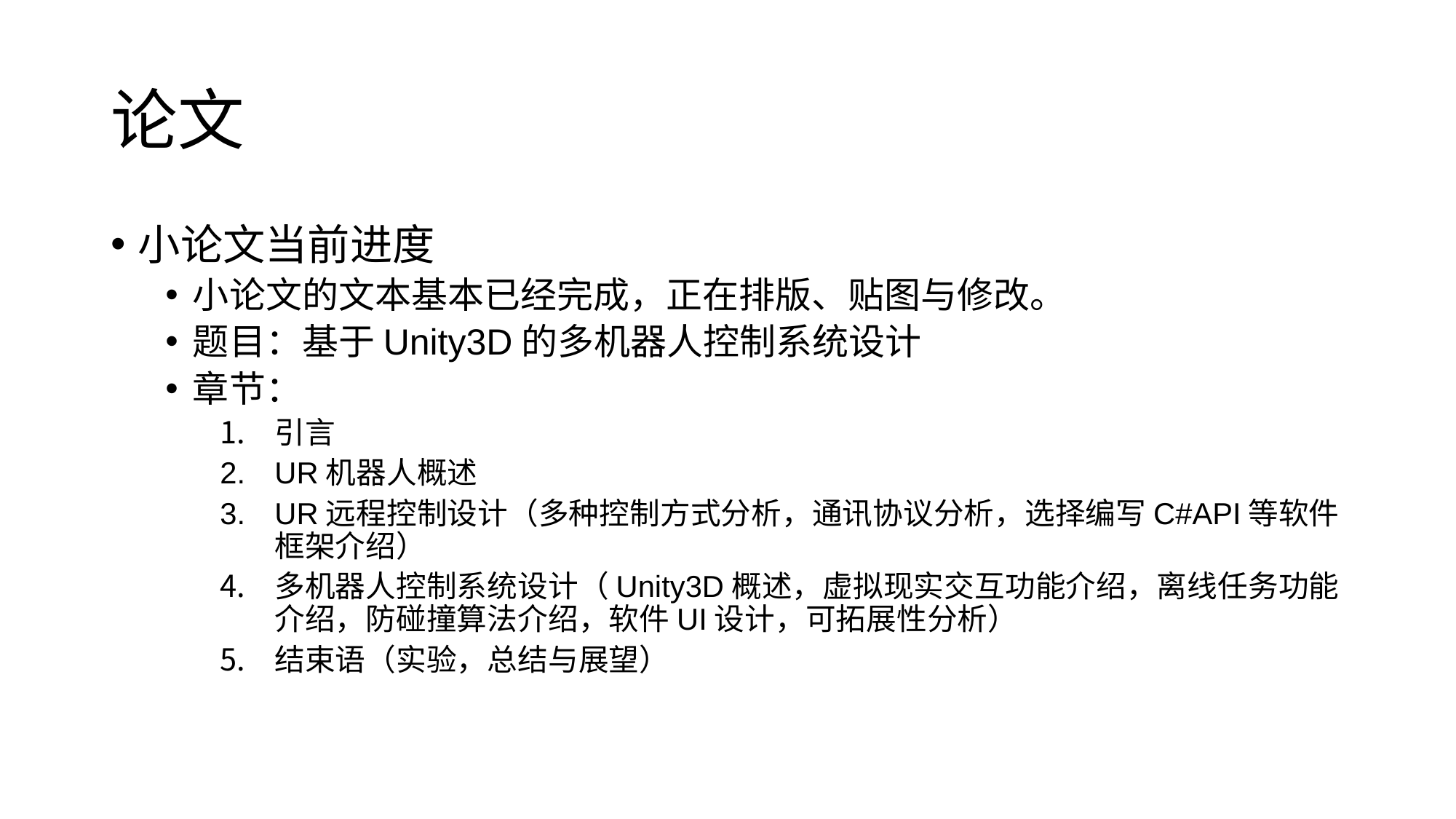

# 论文
小论文当前进度
小论文的文本基本已经完成，正在排版、贴图与修改。
题目：基于Unity3D的多机器人控制系统设计
章节：
引言
UR机器人概述
UR远程控制设计（多种控制方式分析，通讯协议分析，选择编写C#API等软件框架介绍）
多机器人控制系统设计（Unity3D概述，虚拟现实交互功能介绍，离线任务功能介绍，防碰撞算法介绍，软件UI设计，可拓展性分析）
结束语（实验，总结与展望）